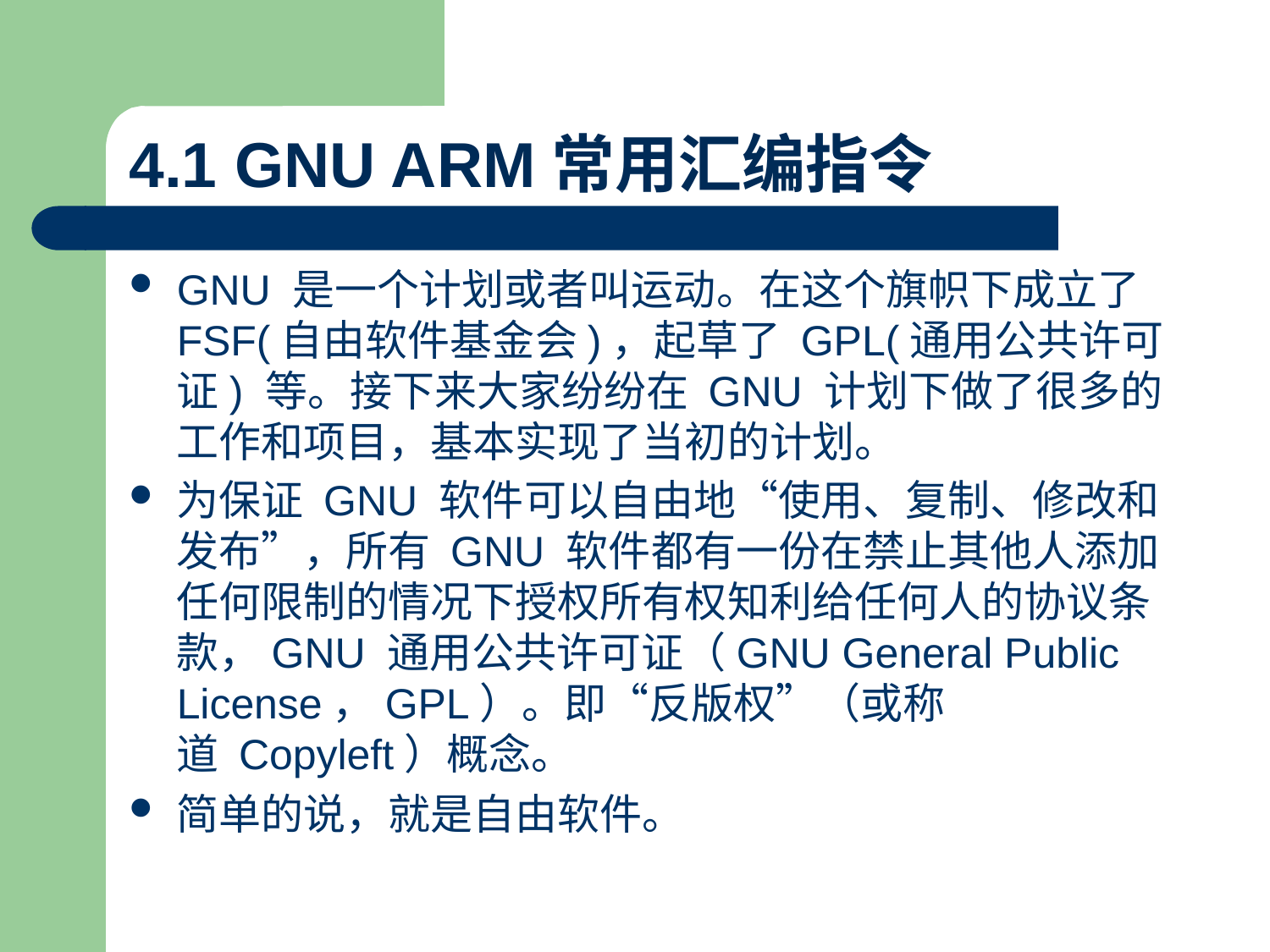

# 4.1 GNU ARM常用汇编指令
GNU 是一个计划或者叫运动。在这个旗帜下成立了 FSF(自由软件基金会)，起草了 GPL(通用公共许可证) 等。接下来大家纷纷在 GNU 计划下做了很多的工作和项目，基本实现了当初的计划。
为保证 GNU 软件可以自由地“使用、复制、修改和发布”，所有 GNU 软件都有一份在禁止其他人添加任何限制的情况下授权所有权知利给任何人的协议条款，GNU 通用公共许可证（GNU General Public License，GPL）。即“反版权”（或称道 Copyleft）概念。
简单的说，就是自由软件。